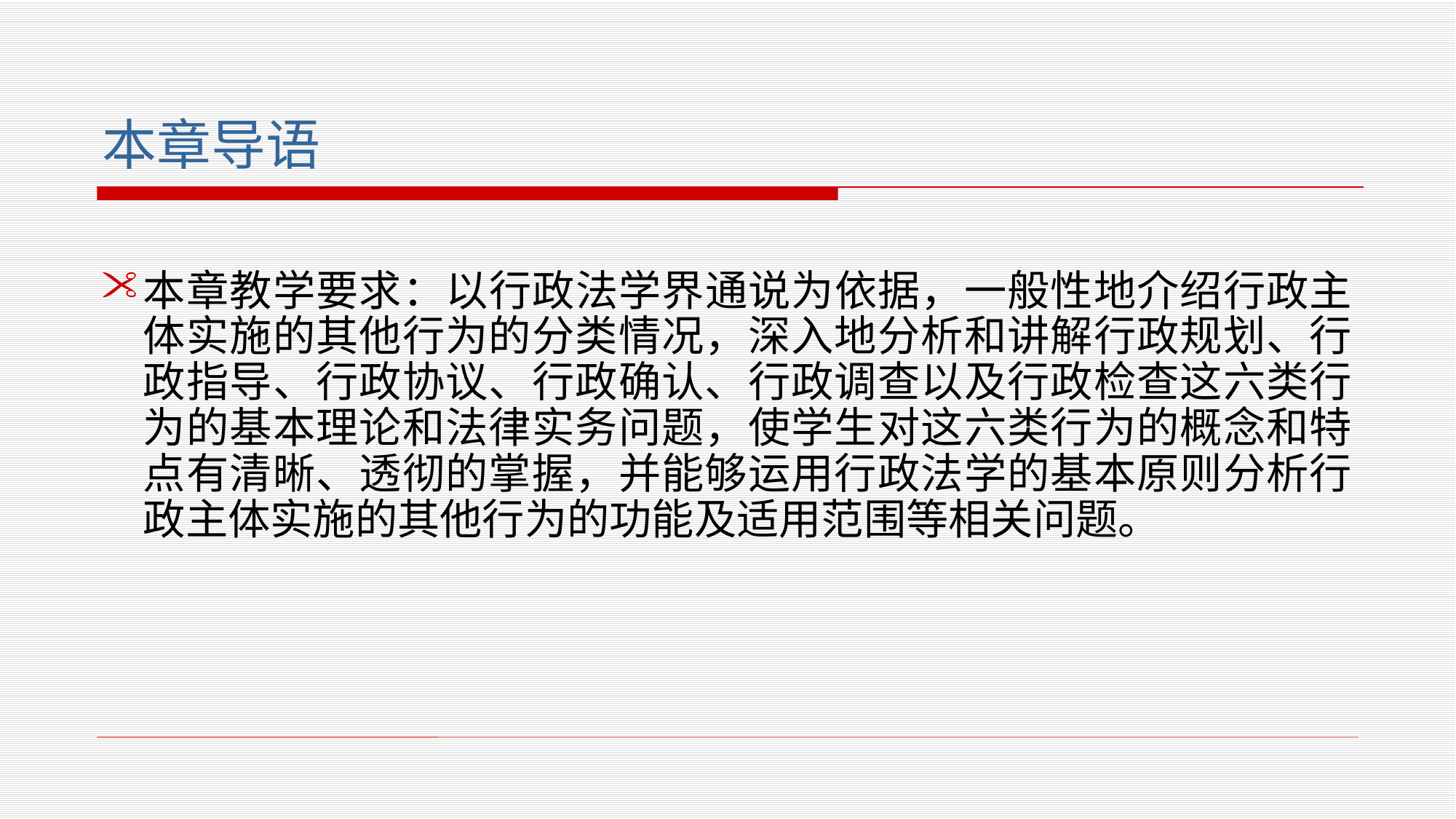

# 本章导语

本章教学要求：以行政法学界通说为依据，一般性地介绍行政主体实施的其他行为的分类情况，深入地分析和讲解行政规划、行政指导、行政协议、行政确认、行政调查以及行政检查这六类行为的基本理论和法律实务问题，使学生对这六类行为的概念和特点有清晰、透彻的掌握，并能够运用行政法学的基本原则分析行政主体实施的其他行为的功能及适用范围等相关问题。